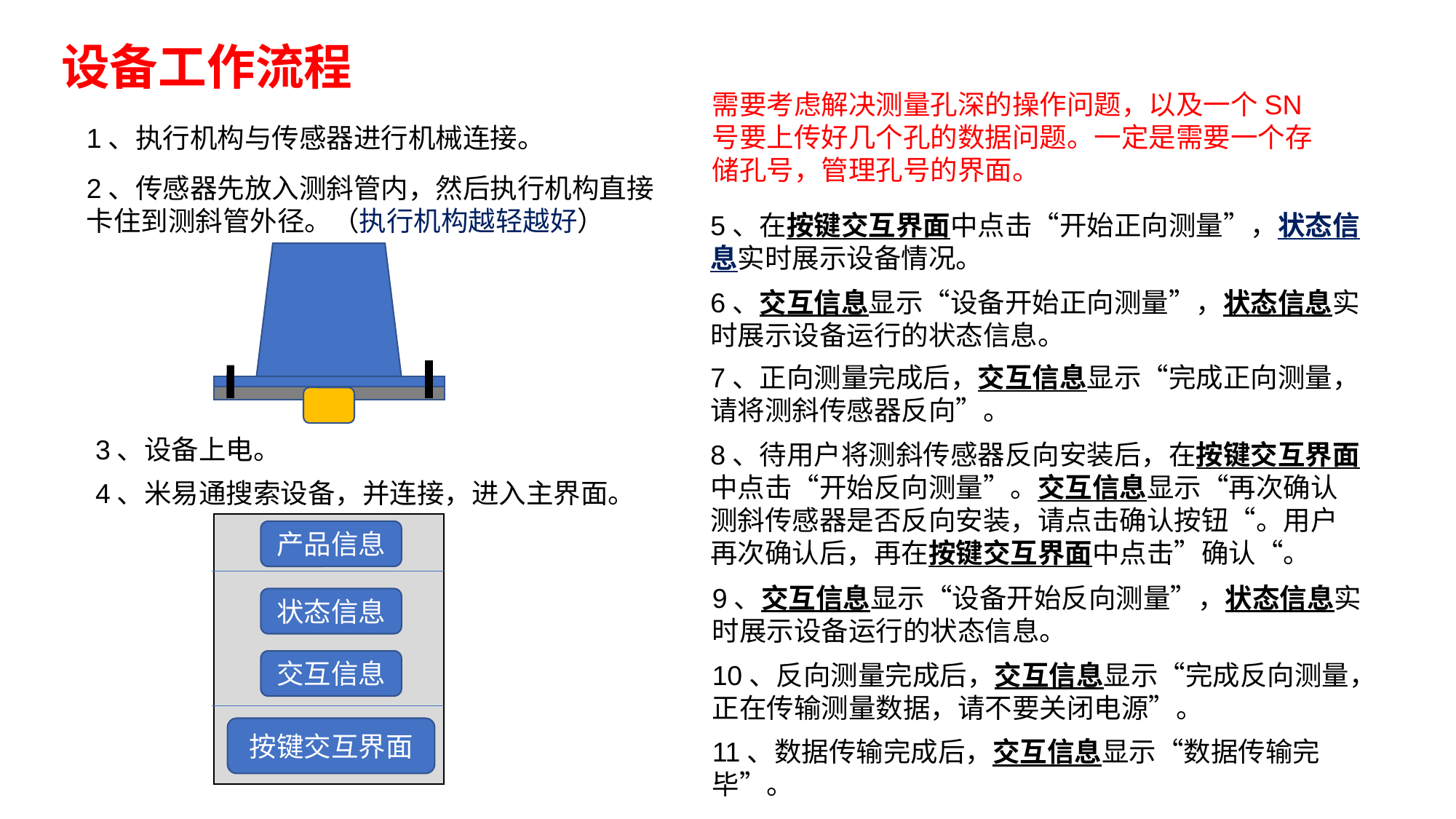

设备工作流程
需要考虑解决测量孔深的操作问题，以及一个SN号要上传好几个孔的数据问题。一定是需要一个存储孔号，管理孔号的界面。
1、执行机构与传感器进行机械连接。
2、传感器先放入测斜管内，然后执行机构直接
卡住到测斜管外径。（执行机构越轻越好）
5、在按键交互界面中点击“开始正向测量”，状态信息实时展示设备情况。

6、交互信息显示“设备开始正向测量”，状态信息实时展示设备运行的状态信息。
7、正向测量完成后，交互信息显示“完成正向测量，请将测斜传感器反向”。

3、设备上电。
8、待用户将测斜传感器反向安装后，在按键交互界面中点击“开始反向测量”。交互信息显示“再次确认测斜传感器是否反向安装，请点击确认按钮“。用户再次确认后，再在按键交互界面中点击”确认“。
4、米易通搜索设备，并连接，进入主界面。

产品信息
9、交互信息显示“设备开始反向测量”，状态信息实时展示设备运行的状态信息。
状态信息
交互信息
10、反向测量完成后，交互信息显示“完成反向测量，正在传输测量数据，请不要关闭电源”。
按键交互界面
11、数据传输完成后，交互信息显示“数据传输完毕”。